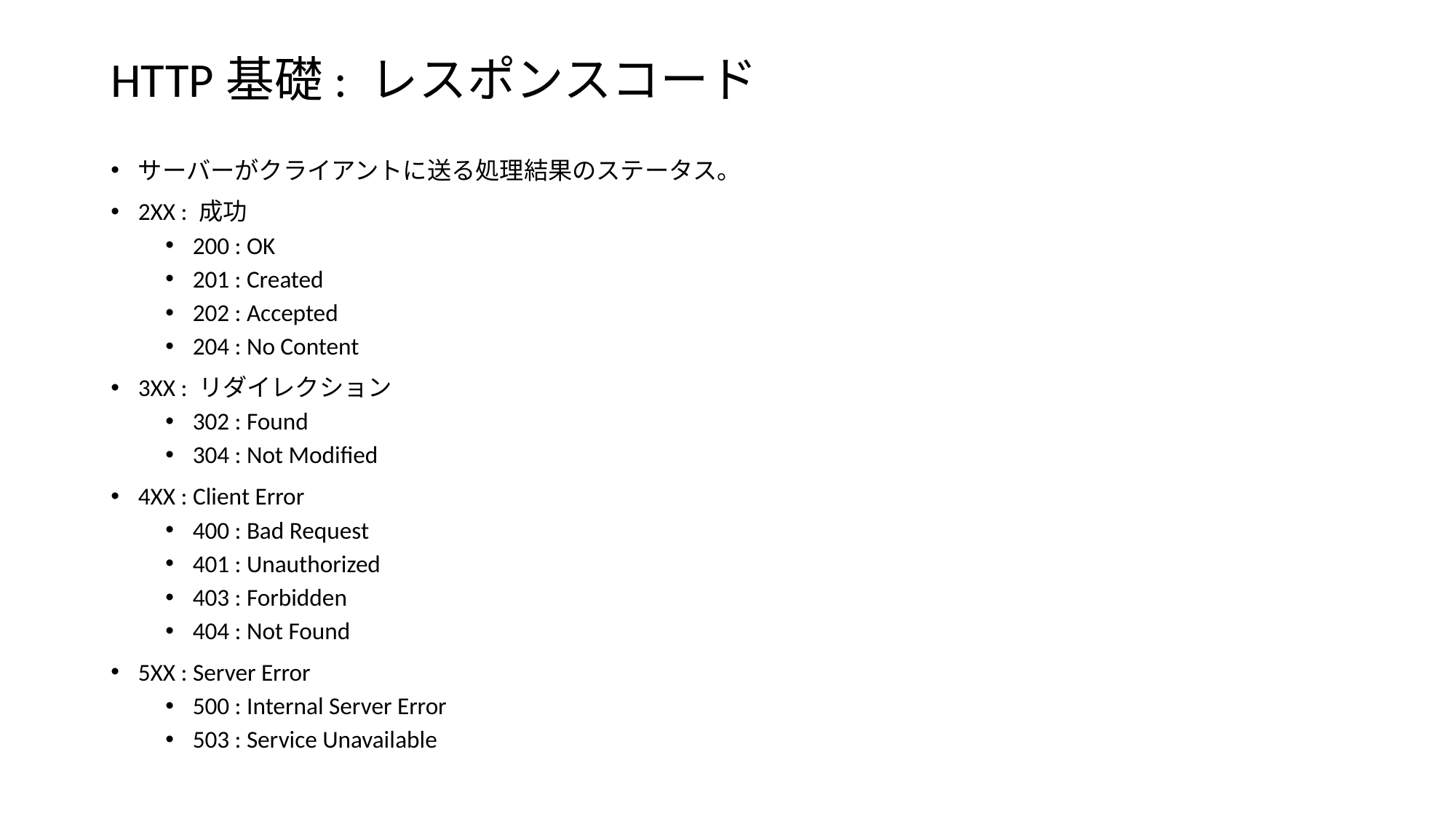

# HTTP基礎: レスポンスコード
サーバーがクライアントに送る処理結果のステータス。
2XX : 成功
200 : OK
201 : Created
202 : Accepted
204 : No Content
3XX : リダイレクション
302 : Found
304 : Not Modified
4XX : Client Error
400 : Bad Request
401 : Unauthorized
403 : Forbidden
404 : Not Found
5XX : Server Error
500 : Internal Server Error
503 : Service Unavailable